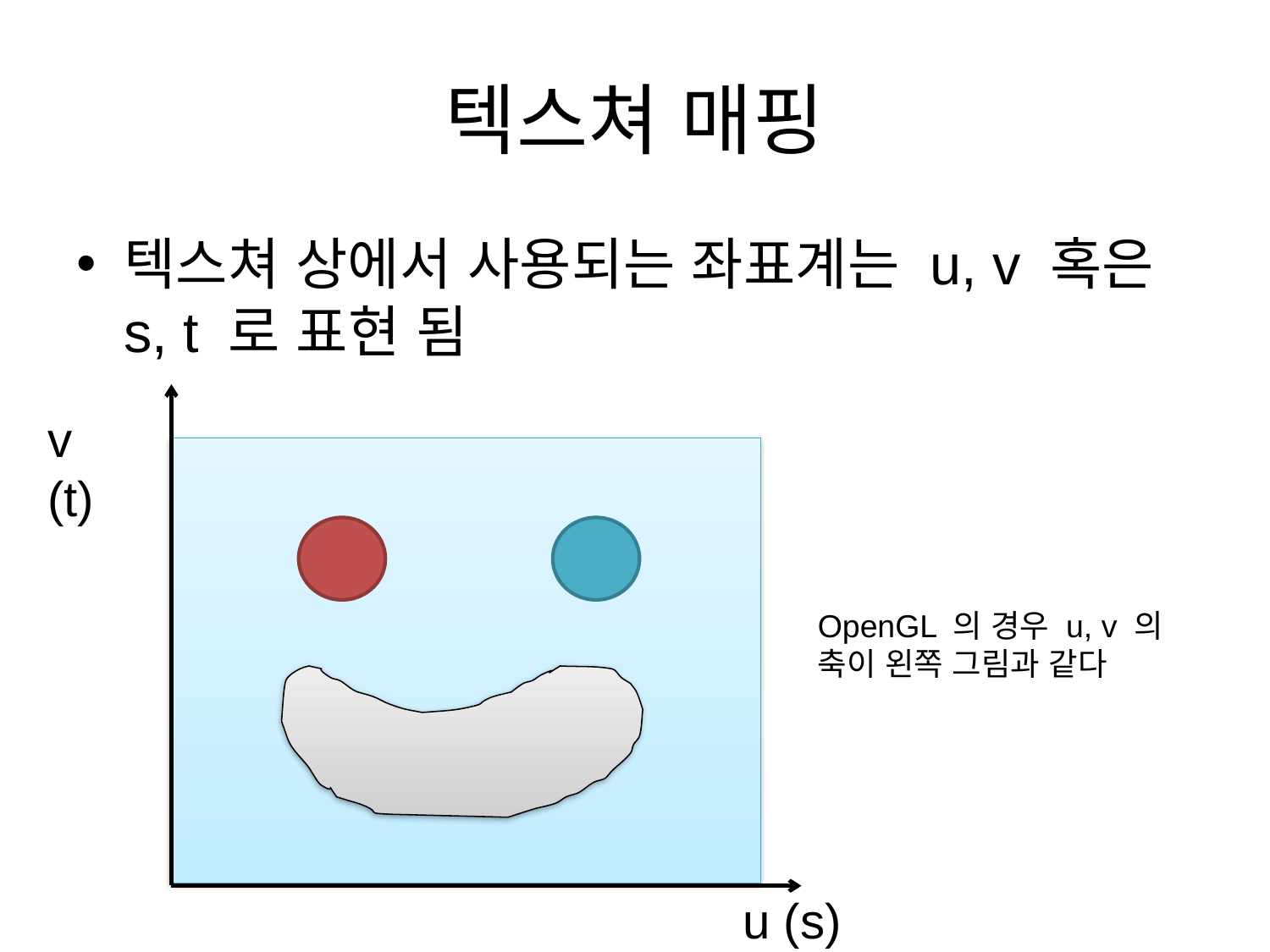

# 텍스쳐 매핑
텍스쳐 상에서 사용되는 좌표계는 u, v 혹은 s, t 로 표현 됨
v (t)

OpenGL 의 경우 u, v 의 축이 왼쪽 그림과 같다
u (s)